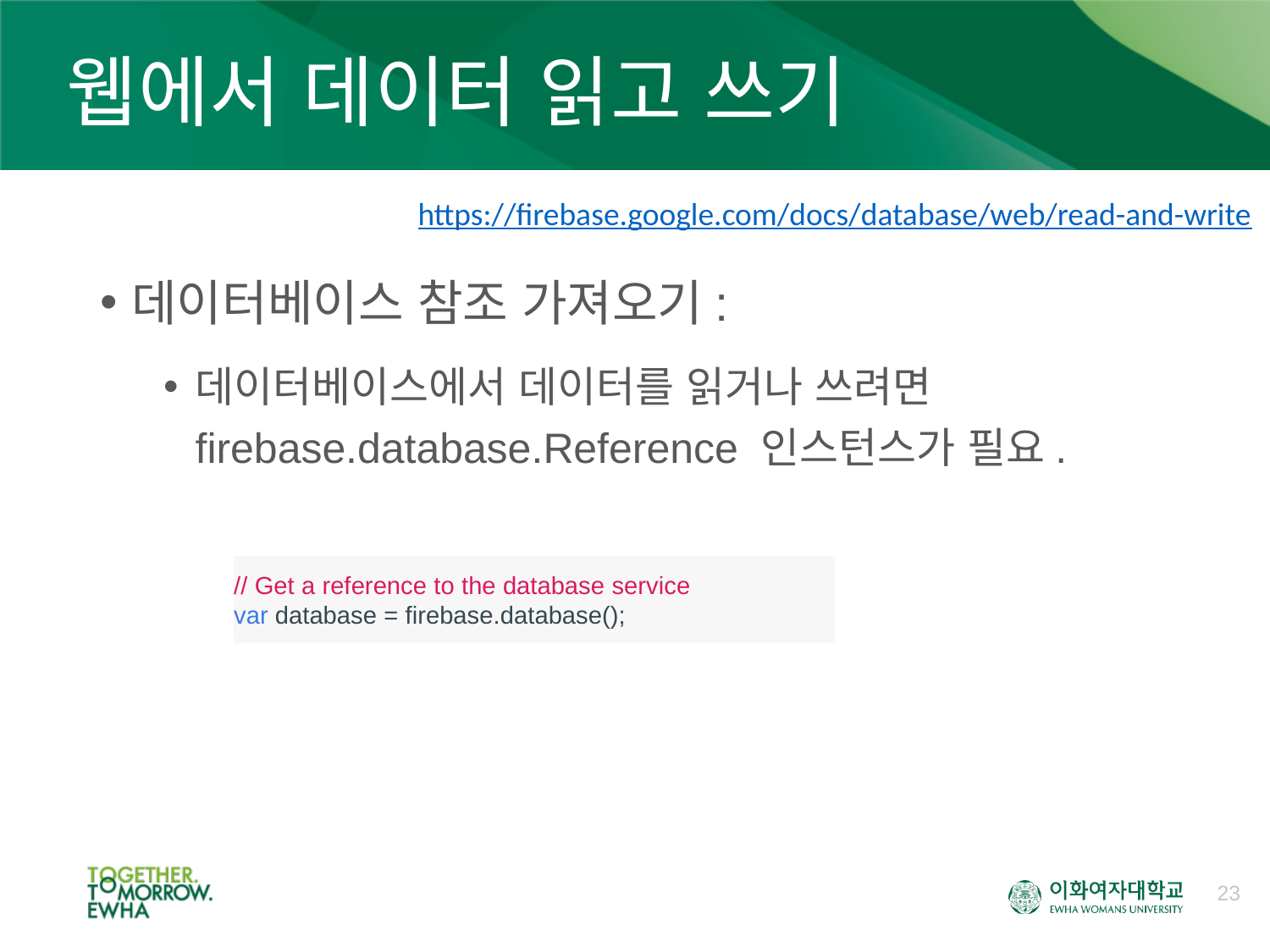

# 웹에서 데이터 읽고 쓰기
https://firebase.google.com/docs/database/web/read-and-write
데이터베이스 참조 가져오기:
데이터베이스에서 데이터를 읽거나 쓰려면 firebase.database.Reference 인스턴스가 필요.
// Get a reference to the database service
var database = firebase.database();
23